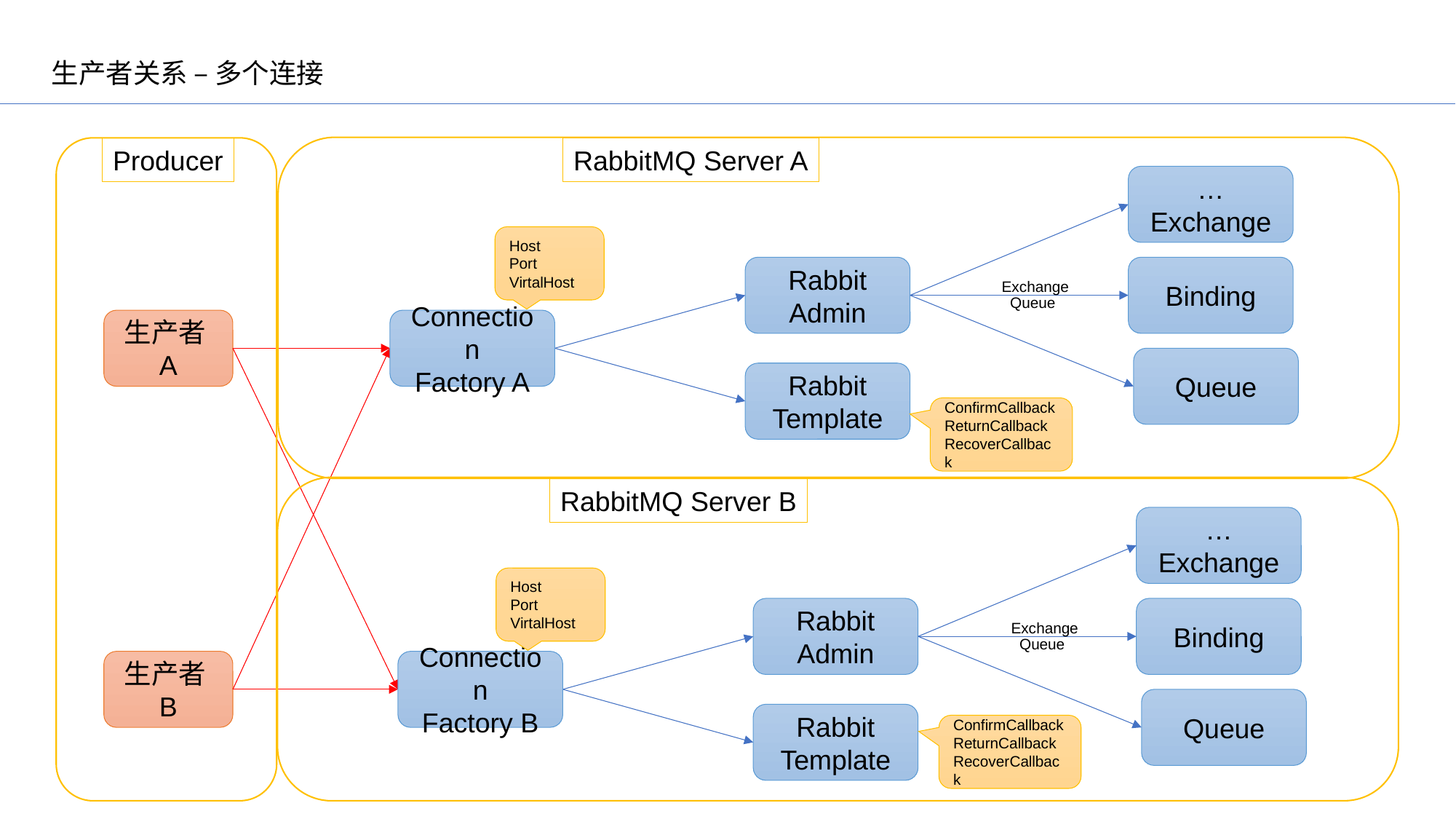

生产者关系 – 多个连接

RabbitMQ Server A
Producer
…
Exchange
Host
Port
VirtalHost
Connection
Factory A
Rabbit
Admin
Binding
Exchange
Queue
生产者A
Queue
Rabbit
Template
ConfirmCallback
ReturnCallback
RecoverCallback

RabbitMQ Server B
…
Exchange
Host
Port
VirtalHost
Connection
Factory B
Rabbit
Admin
Binding
Exchange
Queue
生产者B
Queue
Rabbit
Template
ConfirmCallback
ReturnCallback
RecoverCallback